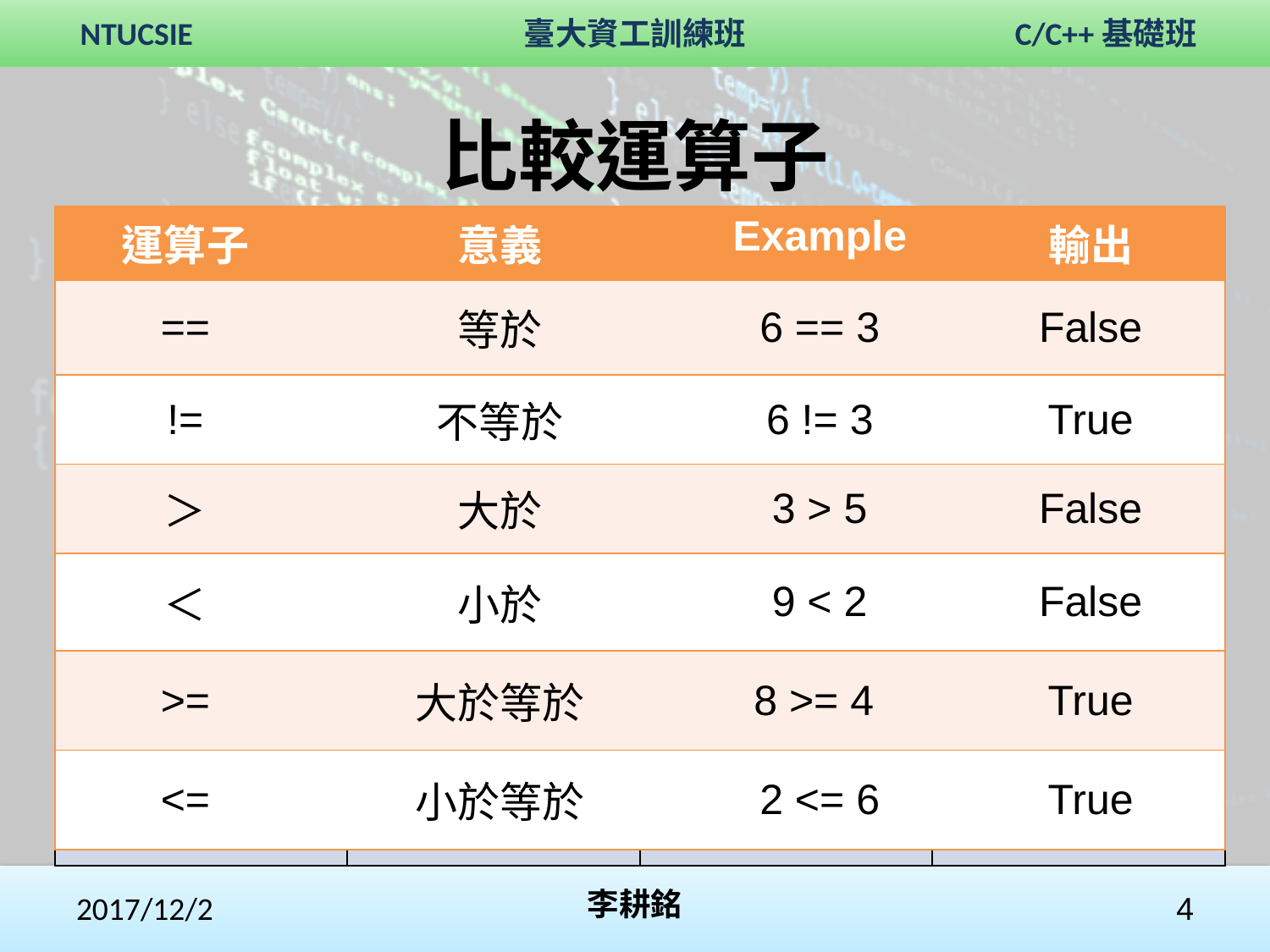

# 比較運算子
| 運算子 | 意義 | Example | 輸出 |
| --- | --- | --- | --- |
| == | 等於 | 6 == 3 | False |
| != | 不等於 | 6 != 3 | True |
| ＞ | 大於 | 3 > 5 | False |
| ＜ | 小於 | 9 < 2 | False |
| >= | 大於等於 | 8 >= 4 | True |
| <= | 小於等於 | 2 <= 6 | True |
| 順序 | 運算子 | 描述 | 結合方向 |
| --- | --- | --- | --- |
| 5 | \*   /   % | 乘、除、餘數 | 由左到右 |
| 6 | +   - | 加、減 |  |
| 15 | = | 指定 | 由右到左 |
2017/12/2
李耕銘
4